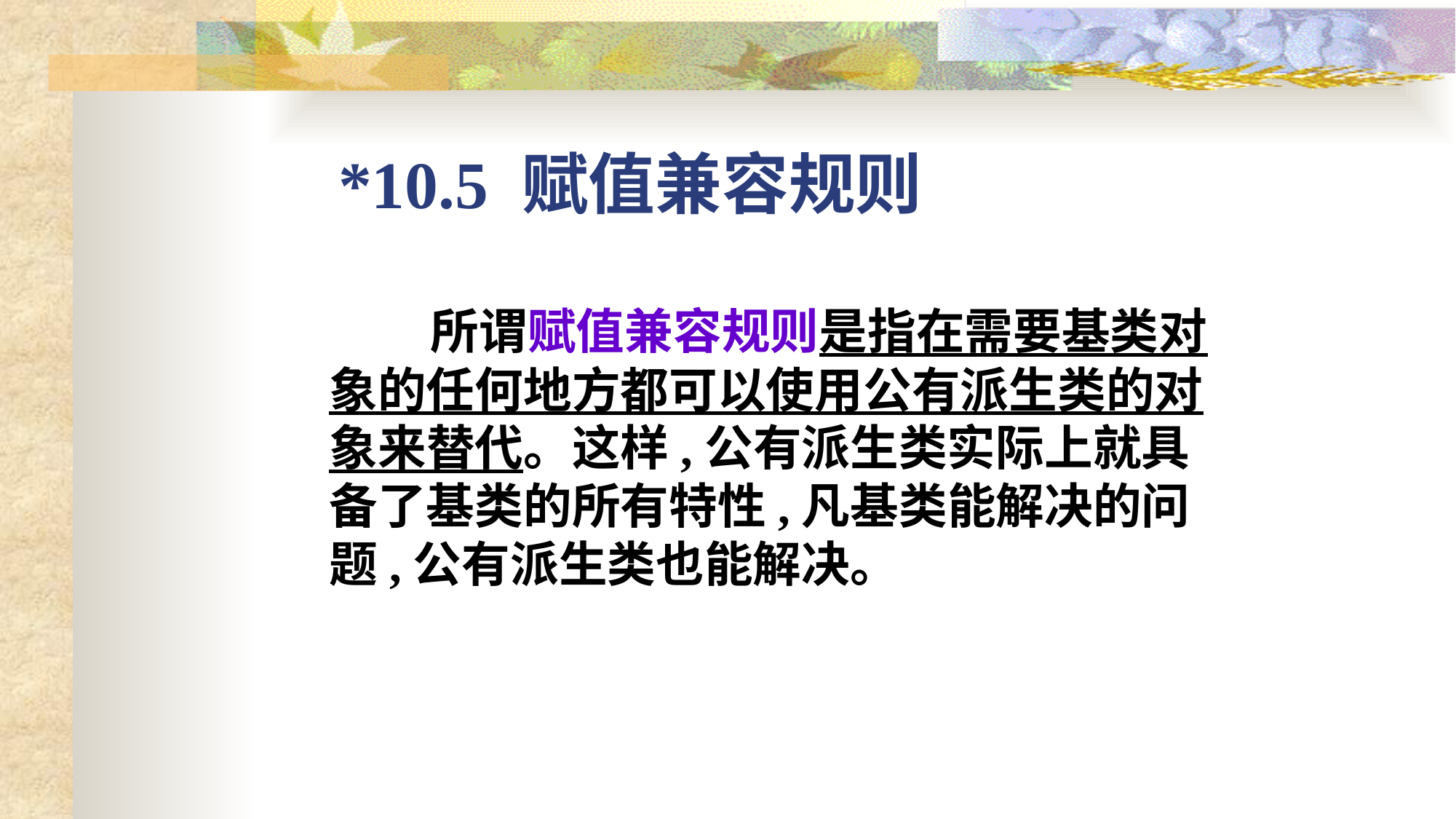

# *10.5 赋值兼容规则

             所谓赋值兼容规则是指在需要基类对象的任何地方都可以使用公有派生类的对象来替代。这样,公有派生类实际上就具备了基类的所有特性,凡基类能解决的问题,公有派生类也能解决。